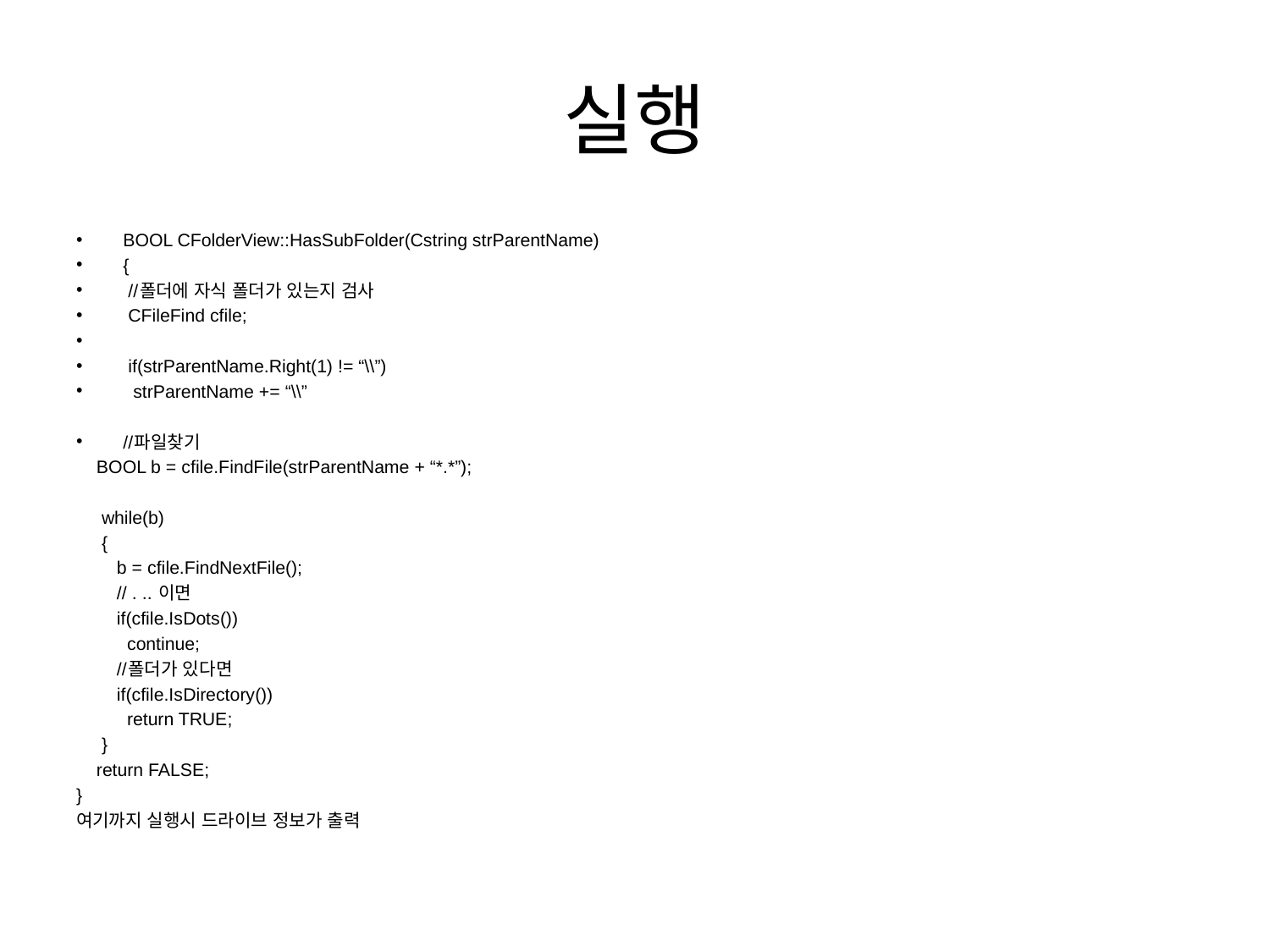

# 실행
BOOL CFolderView::HasSubFolder(Cstring strParentName)
{
 //폴더에 자식 폴더가 있는지 검사
 CFileFind cfile;

 if(strParentName.Right(1) != “\\”)
  strParentName += “\\”

//파일찾기
    BOOL b = cfile.FindFile(strParentName + “*.*”);

     while(b)
     {
 	b = cfile.FindNextFile();
	// . .. 이면
	if(cfile.IsDots())
	  continue;
	//폴더가 있다면
	if(cfile.IsDirectory())
	  return TRUE;
     }
    return FALSE;
}
여기까지 실행시 드라이브 정보가 출력